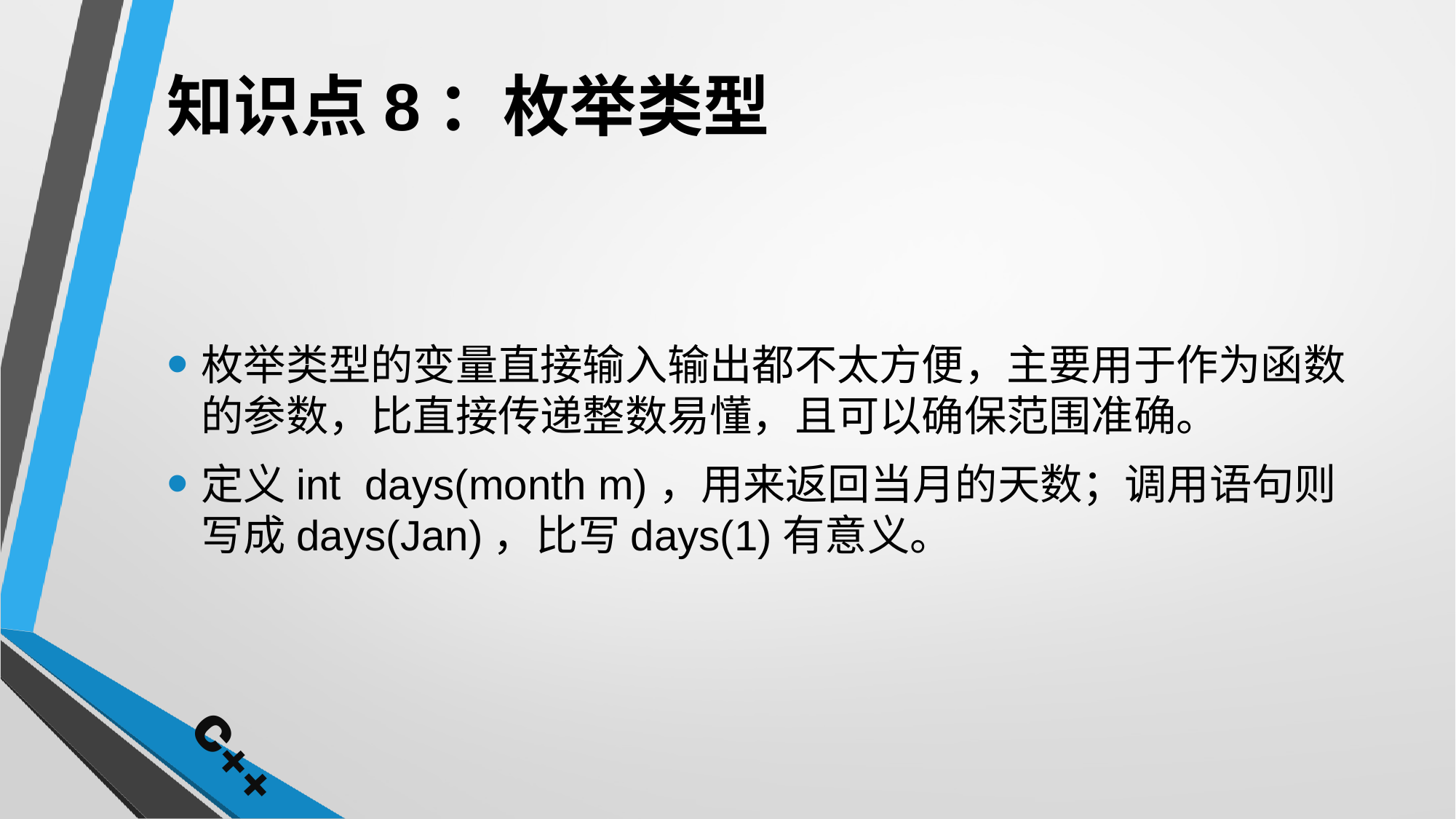

# 知识点8：枚举类型
枚举类型的变量直接输入输出都不太方便，主要用于作为函数的参数，比直接传递整数易懂，且可以确保范围准确。
定义int  days(month m)，用来返回当月的天数；调用语句则写成days(Jan)，比写days(1)有意义。